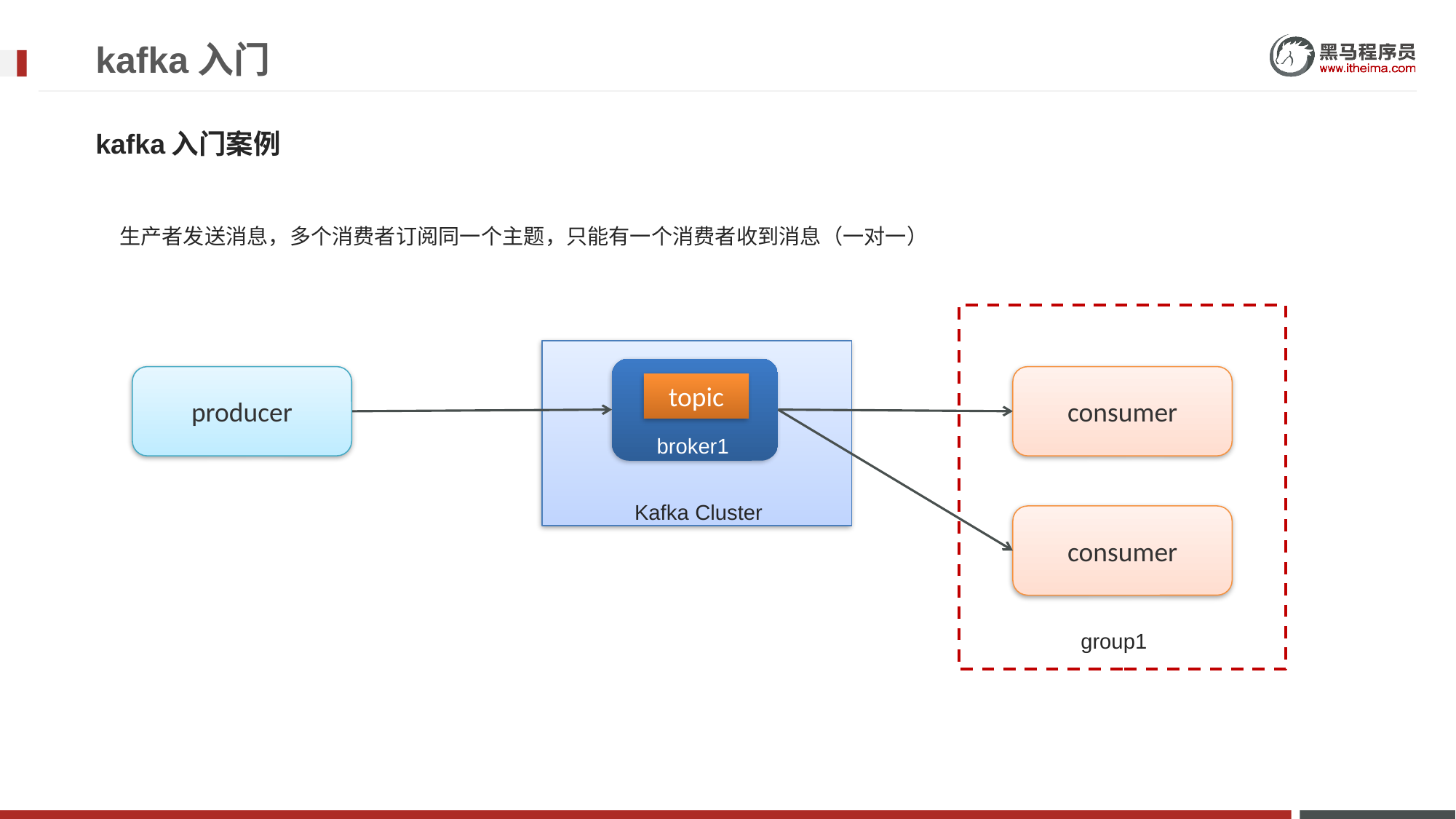

# kafka入门
kafka入门案例
生产者发送消息，多个消费者订阅同一个主题，只能有一个消费者收到消息（一对一）

group1

Kafka Cluster

topic
broker1
producer
consumer
consumer